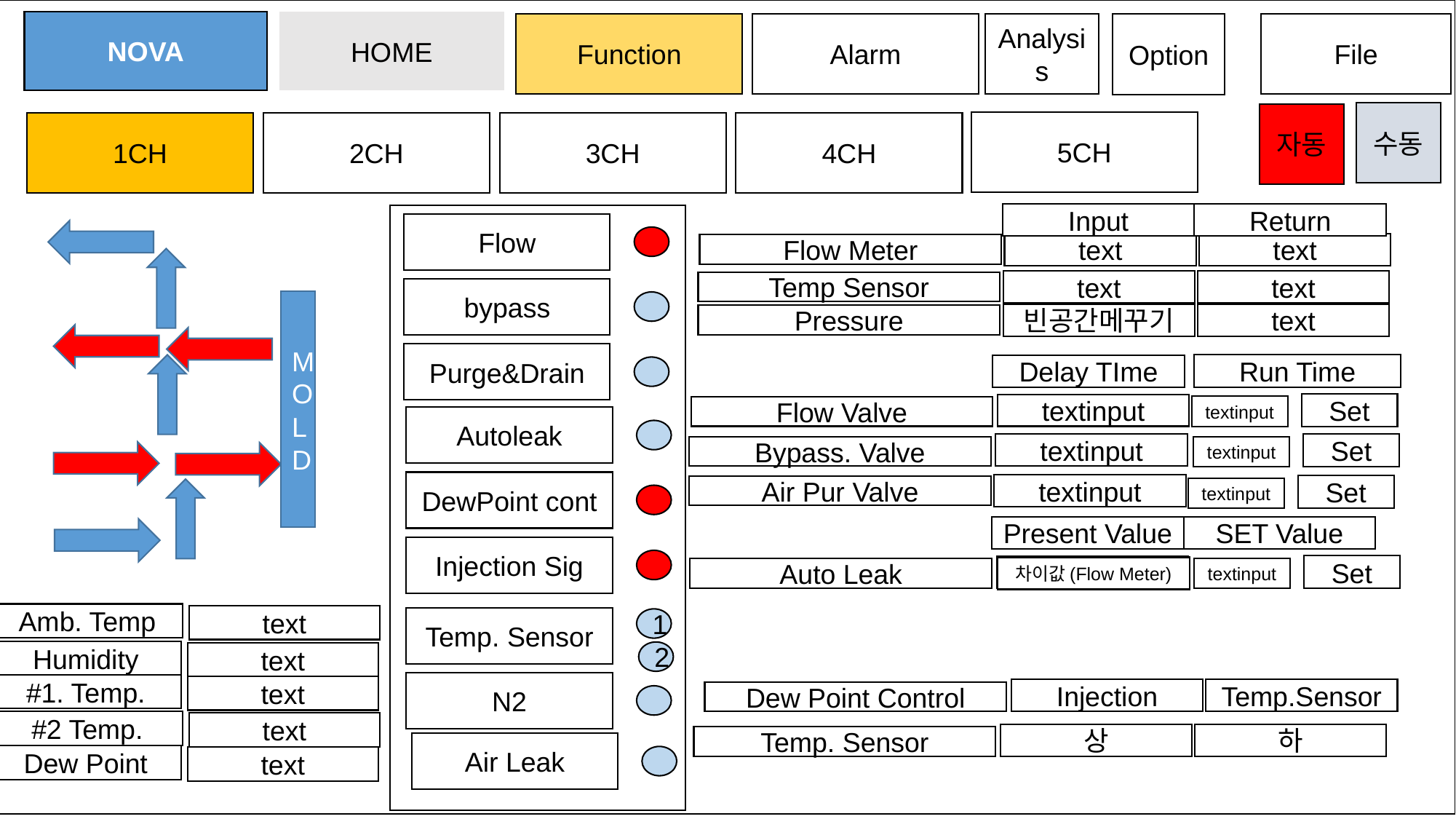

HOME
NOVA
Function
Alarm
File
Analysis
Option
수동
자동
5CH
1CH
2CH
3CH
4CH
Input
Return

Flow

text
text
Flow Meter

text
text
Temp Sensor
bypass
MOLD

빈공간메꾸기
text
Pressure

Purge&Drain
Run Time

Delay TIme

Set
textinput
textinput
Flow Valve
Autoleak

Set
textinput
textinput
Bypass. Valve

DewPoint cont
textinput
Set
Air Pur Valve
textinput

Present Value
SET Value

Injection Sig

Set
textinput
차이값(Flow Meter)
textinput
Auto Leak
Amb. Temp
text
Temp. Sensor
1
Humidity
2
text
N2
#1. Temp.
text
Injection
Temp.Sensor
Dew Point Control

#2 Temp.
text
상
하
Temp. Sensor
Air Leak
Dew Point

text